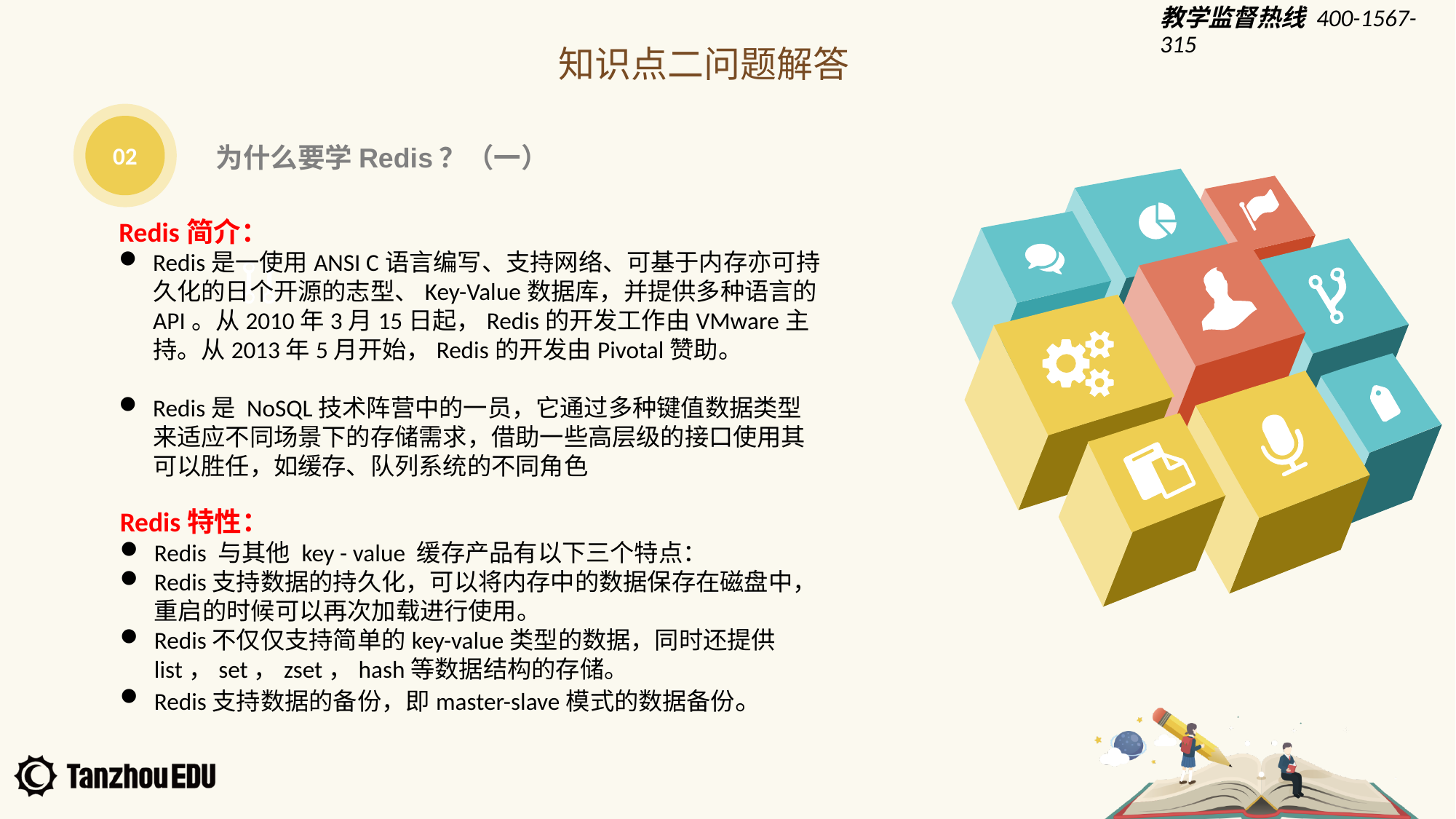

知识点二问题解答

02
为什么要学Redis？（一）

Redis简介：
Redis是一使用ANSI C语言编写、支持网络、可基于内存亦可持久化的日个开源的志型、Key-Value数据库，并提供多种语言的API。从2010年3月15日起，Redis的开发工作由VMware主持。从2013年5月开始，Redis的开发由Pivotal赞助。

Redis是 NoSQL技术阵营中的一员，它通过多种键值数据类型来适应不同场景下的存储需求，借助一些高层级的接口使用其可以胜任，如缓存、队列系统的不同角色

Redis特性：
Redis 与其他 key - value 缓存产品有以下三个特点：
Redis支持数据的持久化，可以将内存中的数据保存在磁盘中，重启的时候可以再次加载进行使用。
Redis不仅仅支持简单的key-value类型的数据，同时还提供list，set，zset，hash等数据结构的存储。
Redis支持数据的备份，即master-slave模式的数据备份。